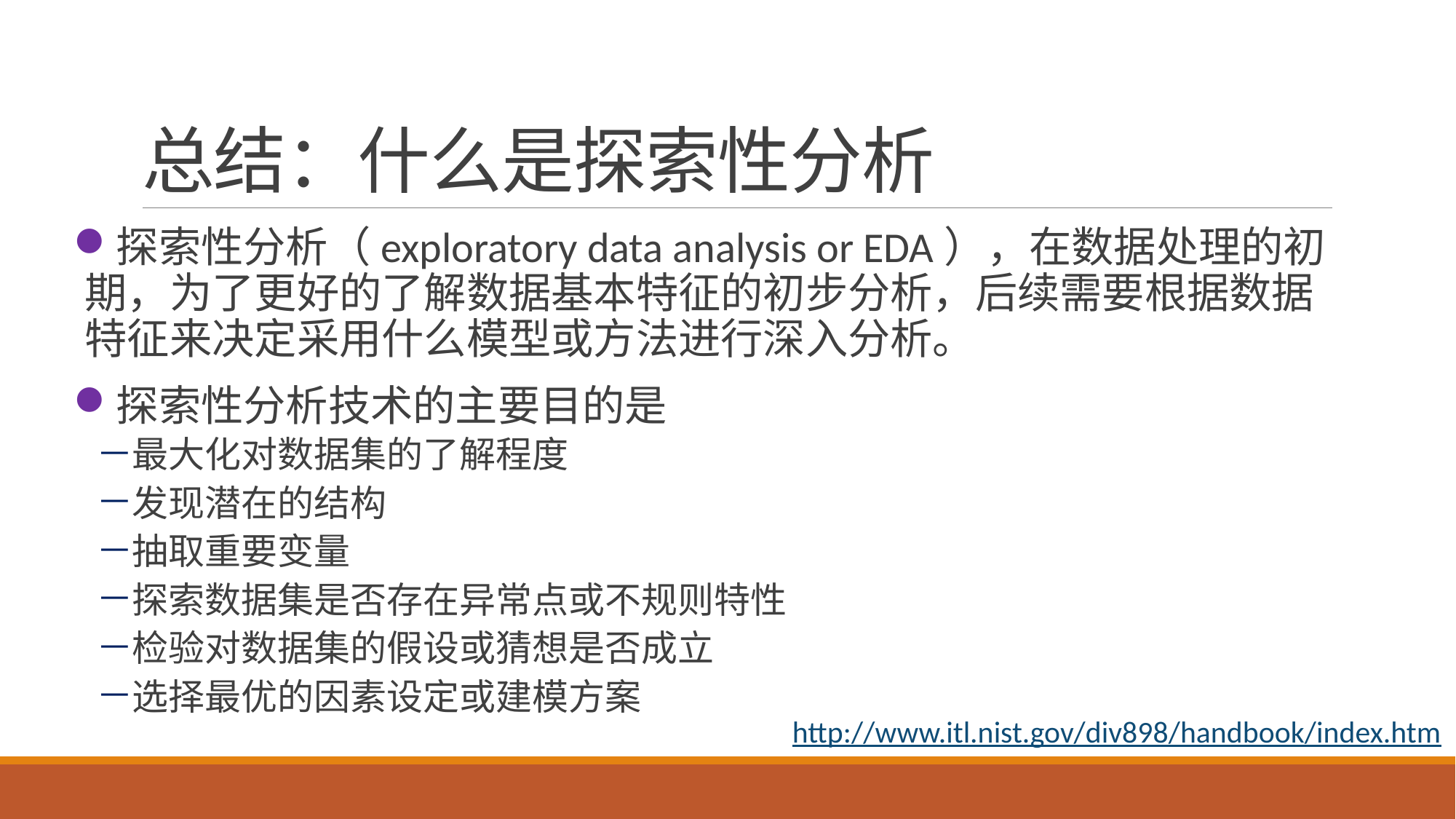

# 总结：什么是探索性分析
探索性分析（exploratory data analysis or EDA），在数据处理的初期，为了更好的了解数据基本特征的初步分析，后续需要根据数据特征来决定采用什么模型或方法进行深入分析。
探索性分析技术的主要目的是
最大化对数据集的了解程度
发现潜在的结构
抽取重要变量
探索数据集是否存在异常点或不规则特性
检验对数据集的假设或猜想是否成立
选择最优的因素设定或建模方案
http://www.itl.nist.gov/div898/handbook/index.htm